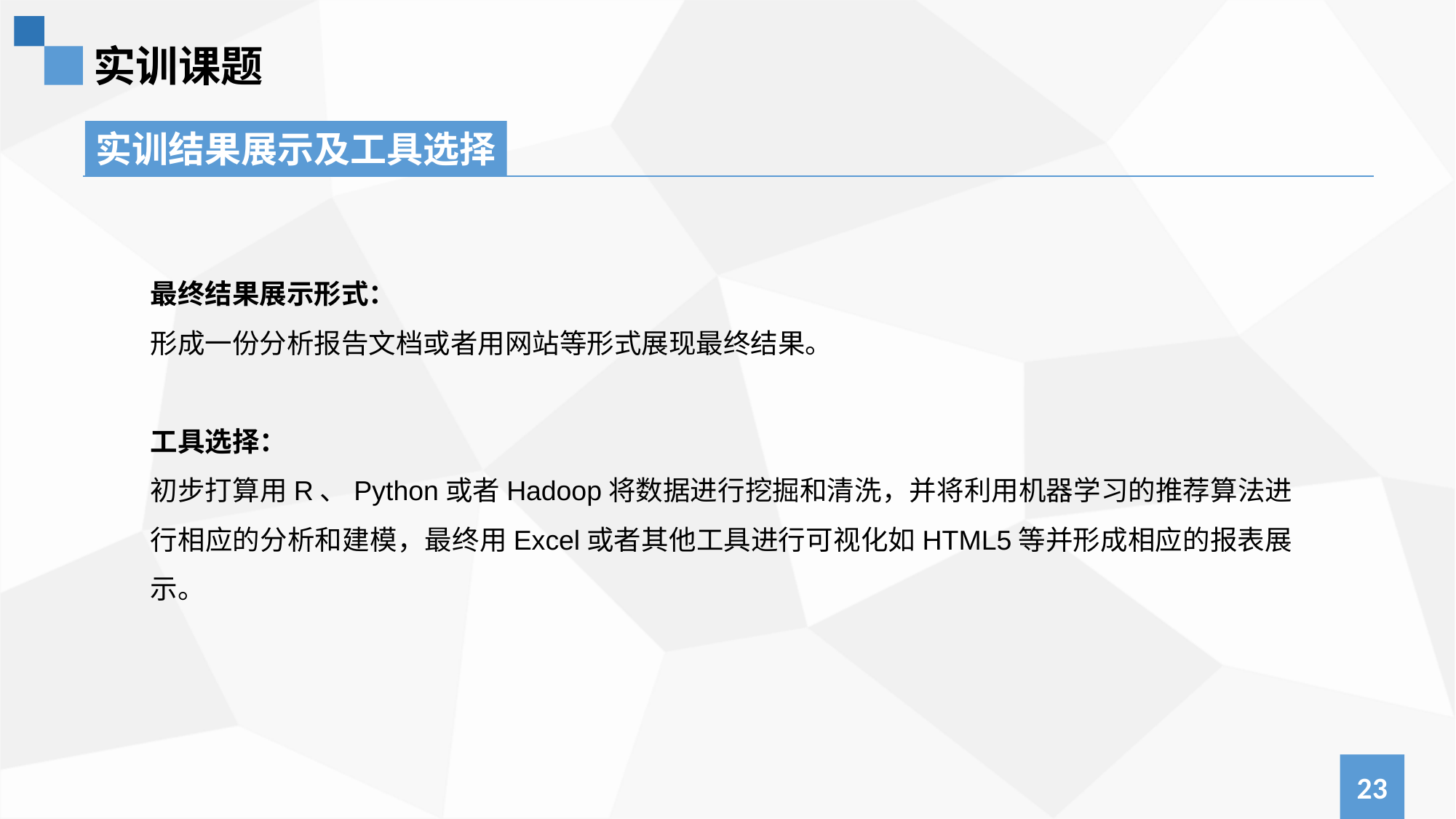

实训课题
实训结果展示及工具选择
最终结果展示形式：
形成一份分析报告文档或者用网站等形式展现最终结果。

工具选择：
初步打算用R、Python或者Hadoop将数据进行挖掘和清洗，并将利用机器学习的推荐算法进行相应的分析和建模，最终用Excel或者其他工具进行可视化如HTML5等并形成相应的报表展示。

23